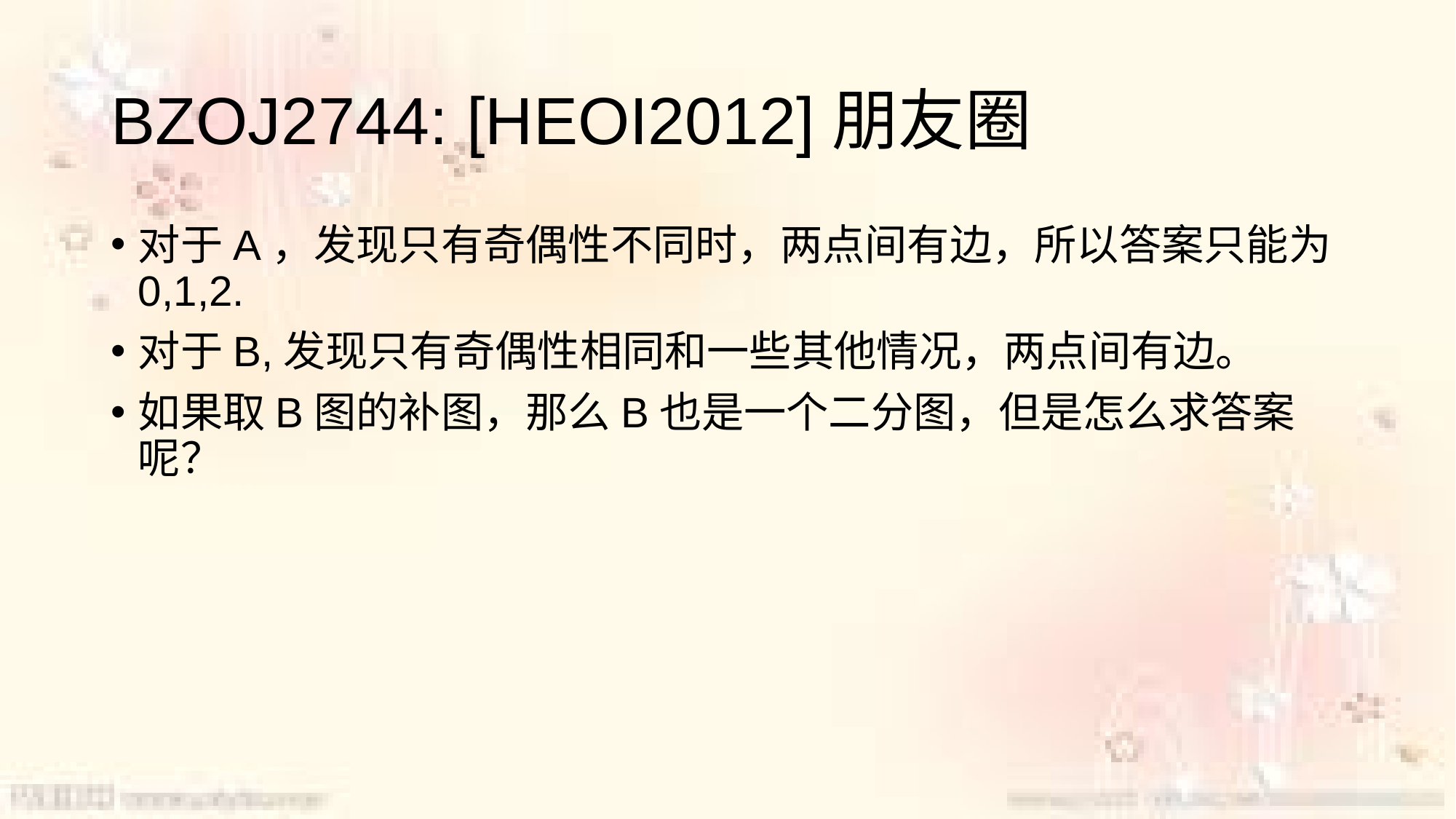

# BZOJ2744: [HEOI2012]朋友圈
对于A，发现只有奇偶性不同时，两点间有边，所以答案只能为0,1,2.
对于B,发现只有奇偶性相同和一些其他情况，两点间有边。
如果取B图的补图，那么B也是一个二分图，但是怎么求答案呢？